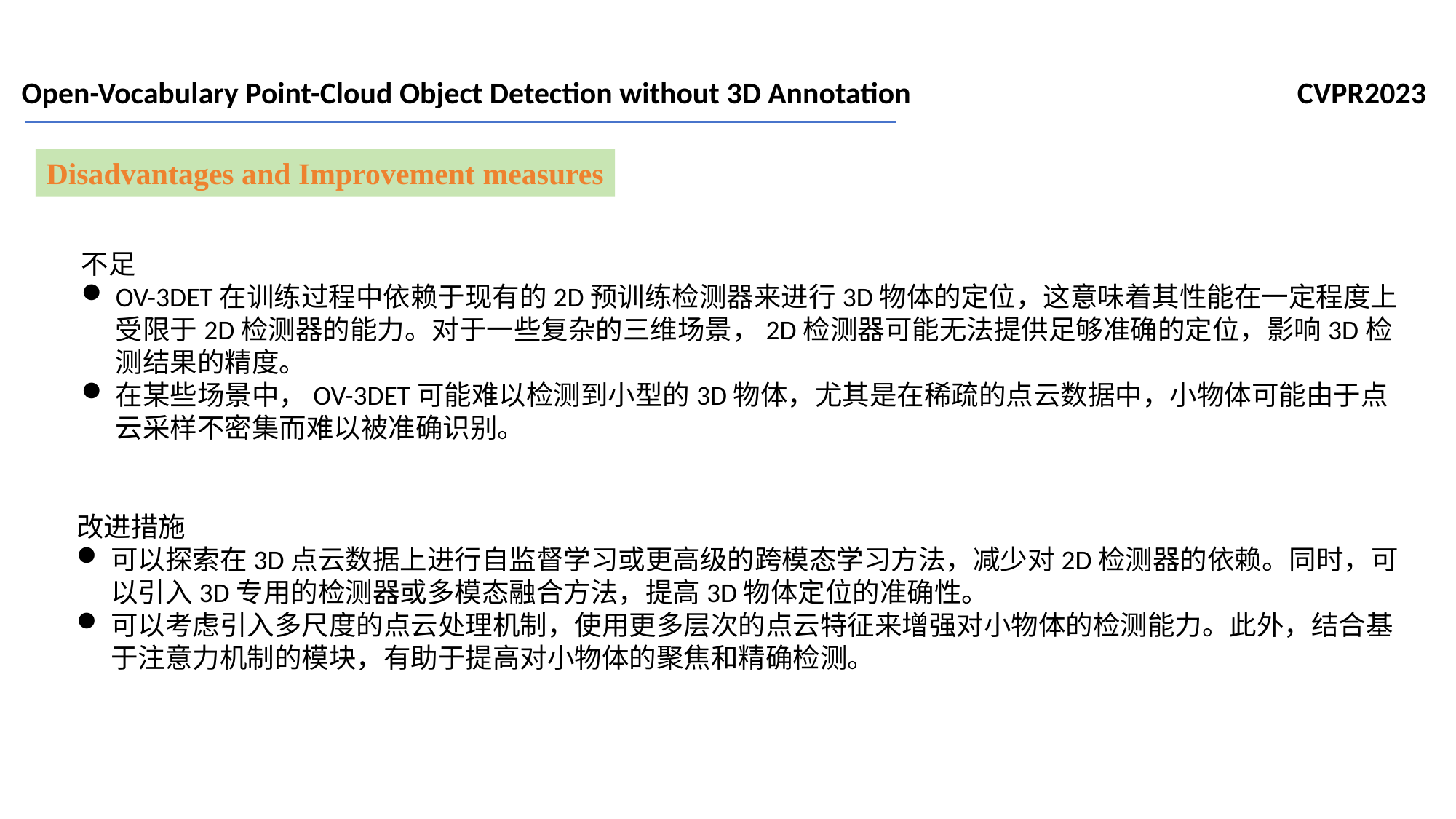

Open-Vocabulary Point-Cloud Object Detection without 3D Annotation                                                        CVPR2023
Disadvantages and Improvement measures
不足
OV-3DET在训练过程中依赖于现有的2D预训练检测器来进行3D物体的定位，这意味着其性能在一定程度上受限于2D检测器的能力。对于一些复杂的三维场景，2D检测器可能无法提供足够准确的定位，影响3D检测结果的精度。
在某些场景中，OV-3DET可能难以检测到小型的3D物体，尤其是在稀疏的点云数据中，小物体可能由于点云采样不密集而难以被准确识别。
改进措施
可以探索在3D点云数据上进行自监督学习或更高级的跨模态学习方法，减少对2D检测器的依赖。同时，可以引入3D专用的检测器或多模态融合方法，提高3D物体定位的准确性。
可以考虑引入多尺度的点云处理机制，使用更多层次的点云特征来增强对小物体的检测能力。此外，结合基于注意力机制的模块，有助于提高对小物体的聚焦和精确检测。